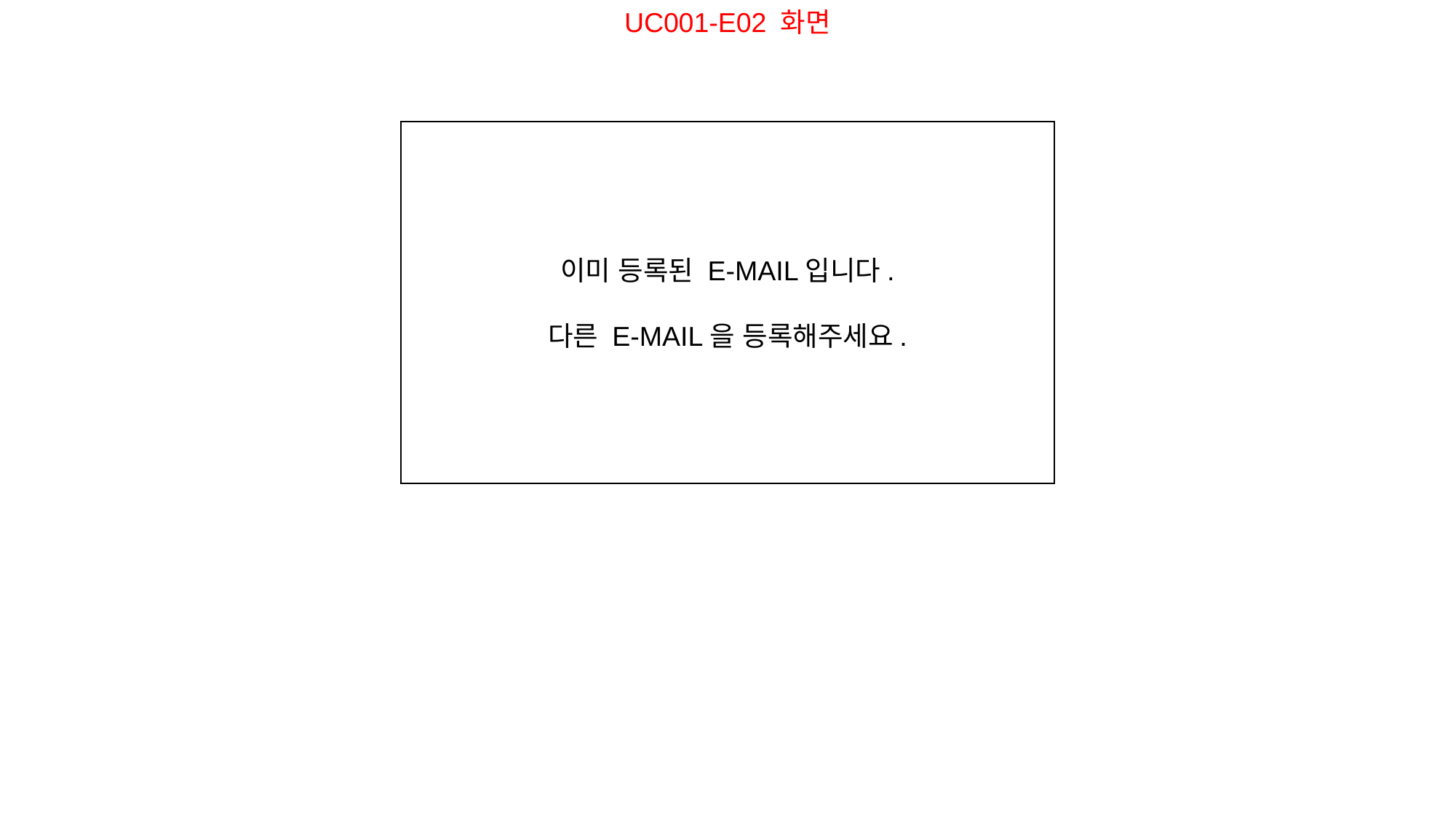

UC001-E02 화면
이미 등록된 E-MAIL입니다.

다른 E-MAIL을 등록해주세요.